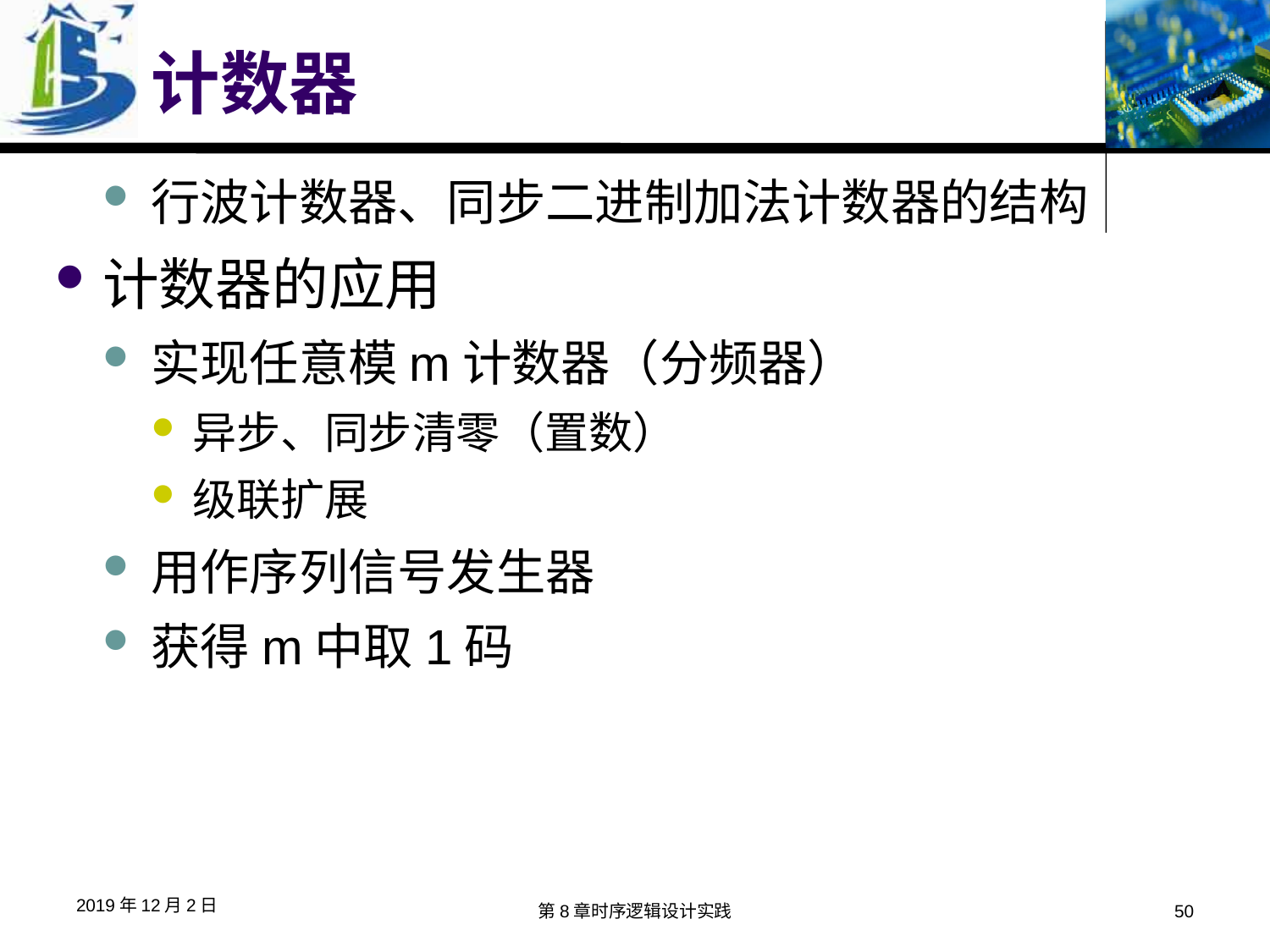

# 计数器
行波计数器、同步二进制加法计数器的结构
计数器的应用
实现任意模m计数器（分频器）
异步、同步清零（置数）
级联扩展
用作序列信号发生器
获得m中取1码
2019年12月2日
第8章时序逻辑设计实践
50